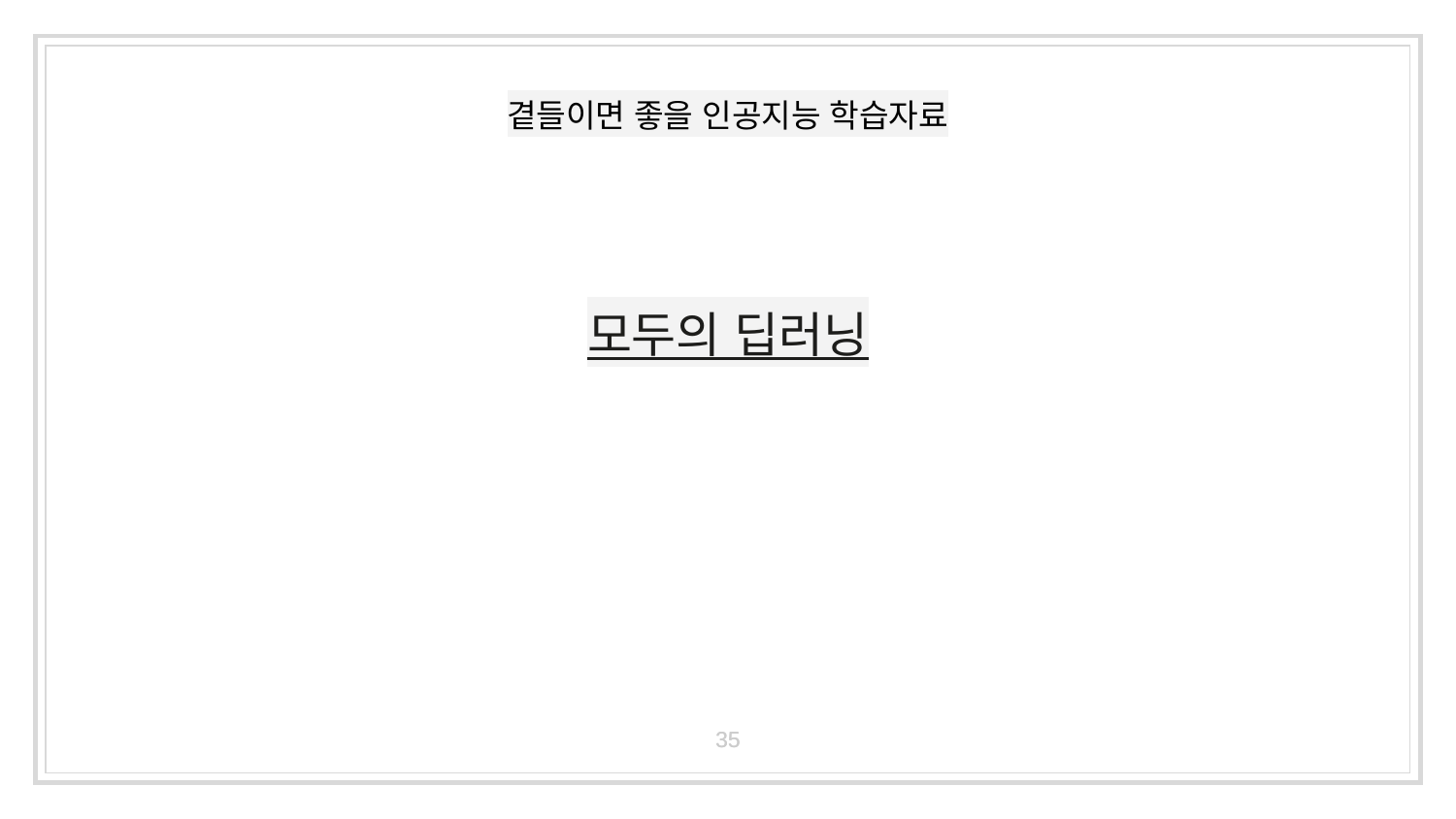

# 곁들이면 좋을 인공지능 학습자료

모두의 딥러닝

35
35